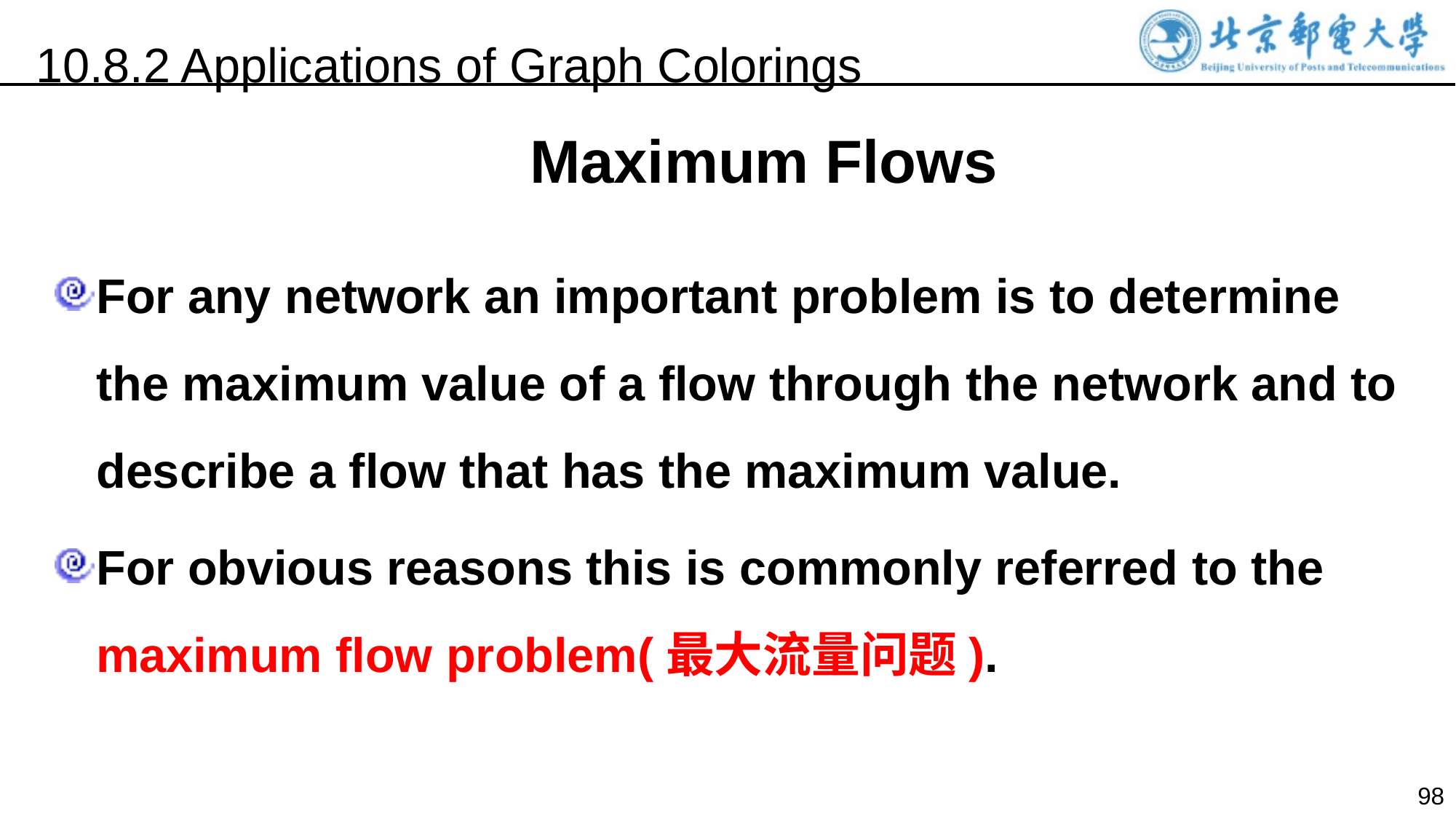

10.8.2 Applications of Graph Colorings
 Maximum Flows
For any network an important problem is to determine the maximum value of a flow through the network and to describe a flow that has the maximum value.
For obvious reasons this is commonly referred to the maximum flow problem(最大流量问题).